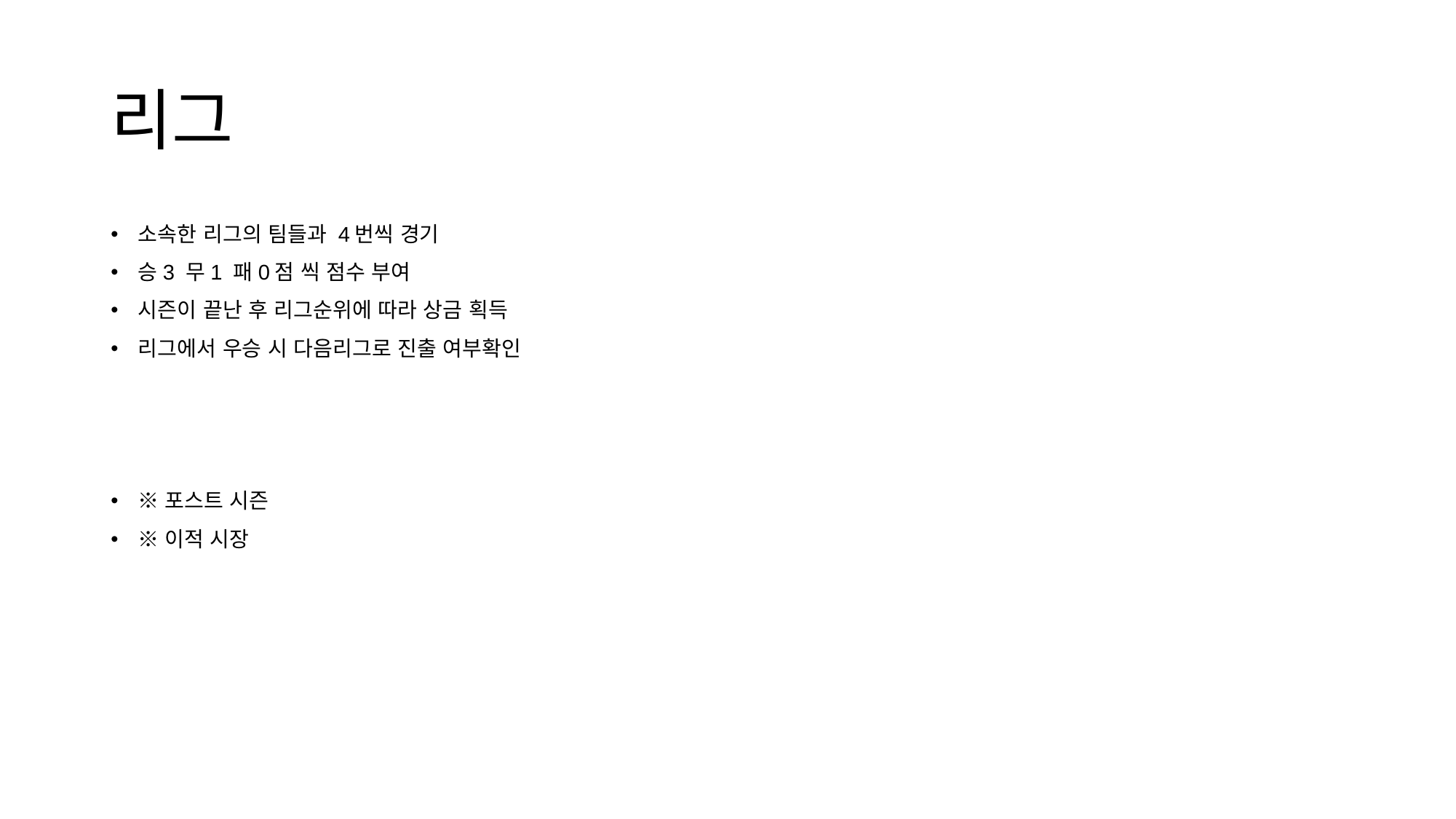

# 리그
소속한 리그의 팀들과 4번씩 경기
승3 무1 패0점 씩 점수 부여
시즌이 끝난 후 리그순위에 따라 상금 획득
리그에서 우승 시 다음리그로 진출 여부확인

※포스트 시즌
※이적 시장